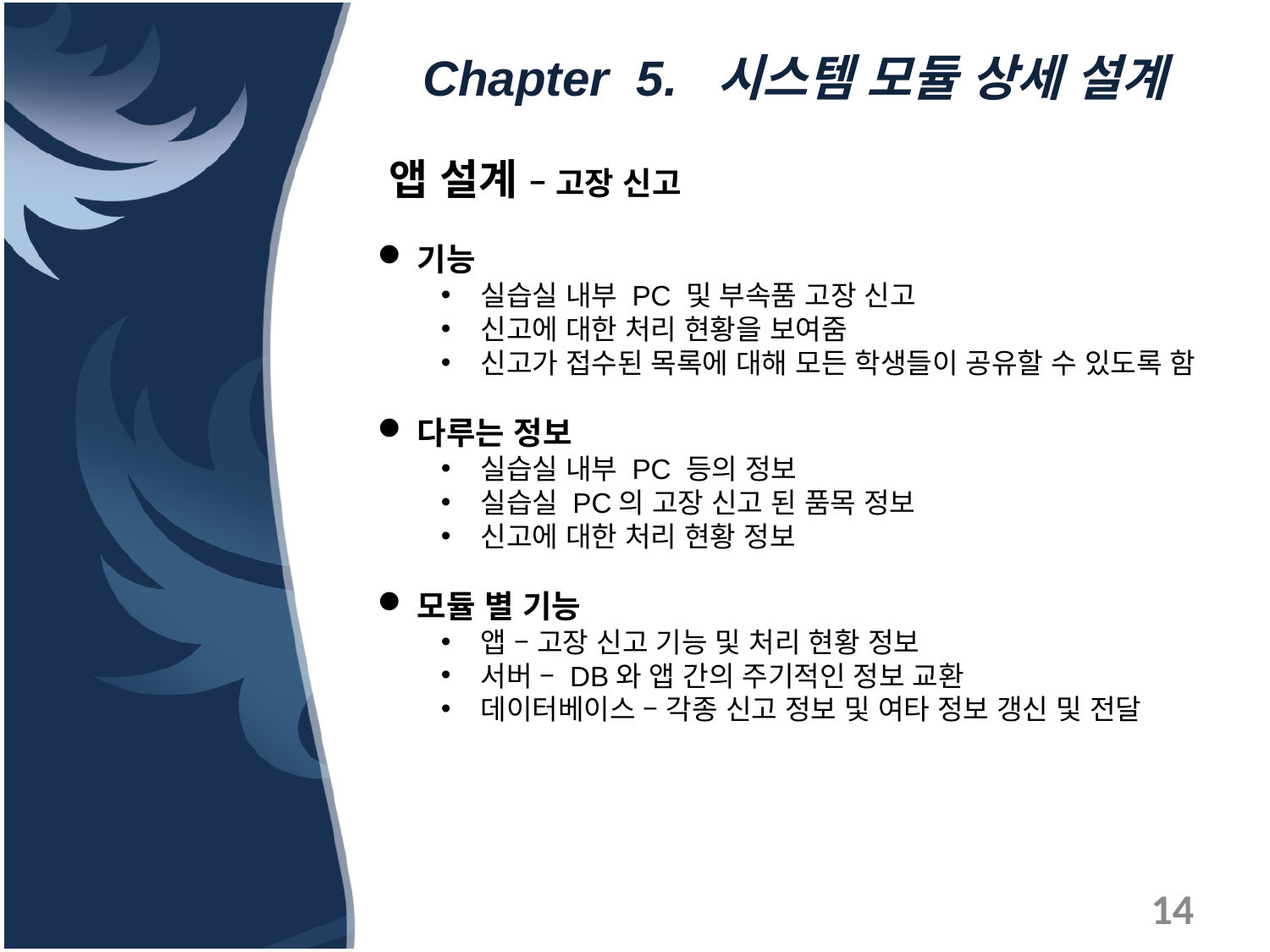

# Chapter  5.  시스템 모듈 상세 설계
앱 설계 – 고장 신고
기능
실습실 내부 PC 및 부속품 고장 신고
신고에 대한 처리 현황을 보여줌
신고가 접수된 목록에 대해 모든 학생들이 공유할 수 있도록 함

다루는 정보
실습실 내부 PC 등의 정보
실습실 PC의 고장 신고 된 품목 정보
신고에 대한 처리 현황 정보

모듈 별 기능
앱 – 고장 신고 기능 및 처리 현황 정보
서버 – DB와 앱 간의 주기적인 정보 교환
데이터베이스 – 각종 신고 정보 및 여타 정보 갱신 및 전달
14